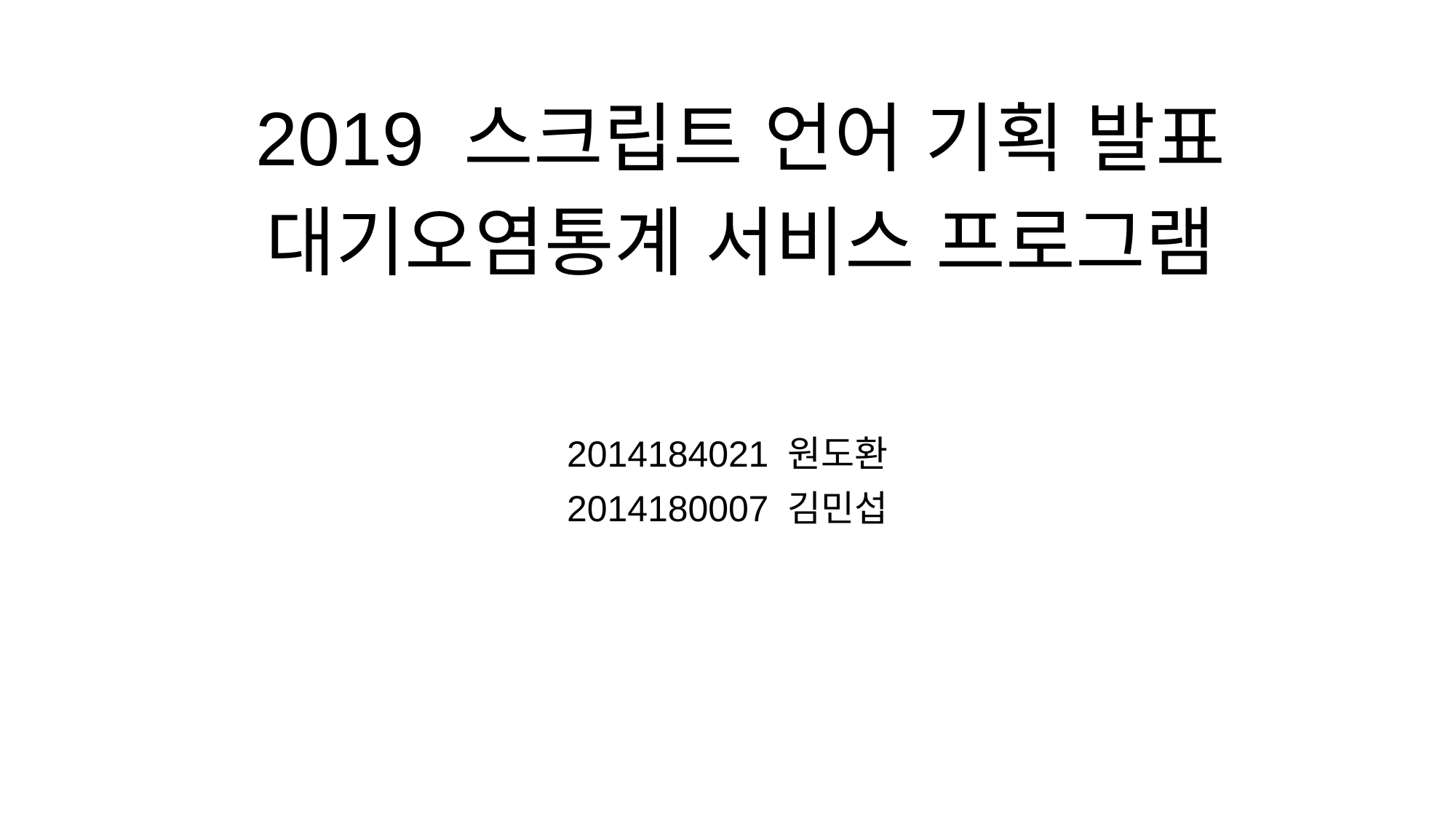

2019 스크립트 언어 기획 발표
# 대기오염통계 서비스 프로그램
2014184021 원도환
2014180007 김민섭